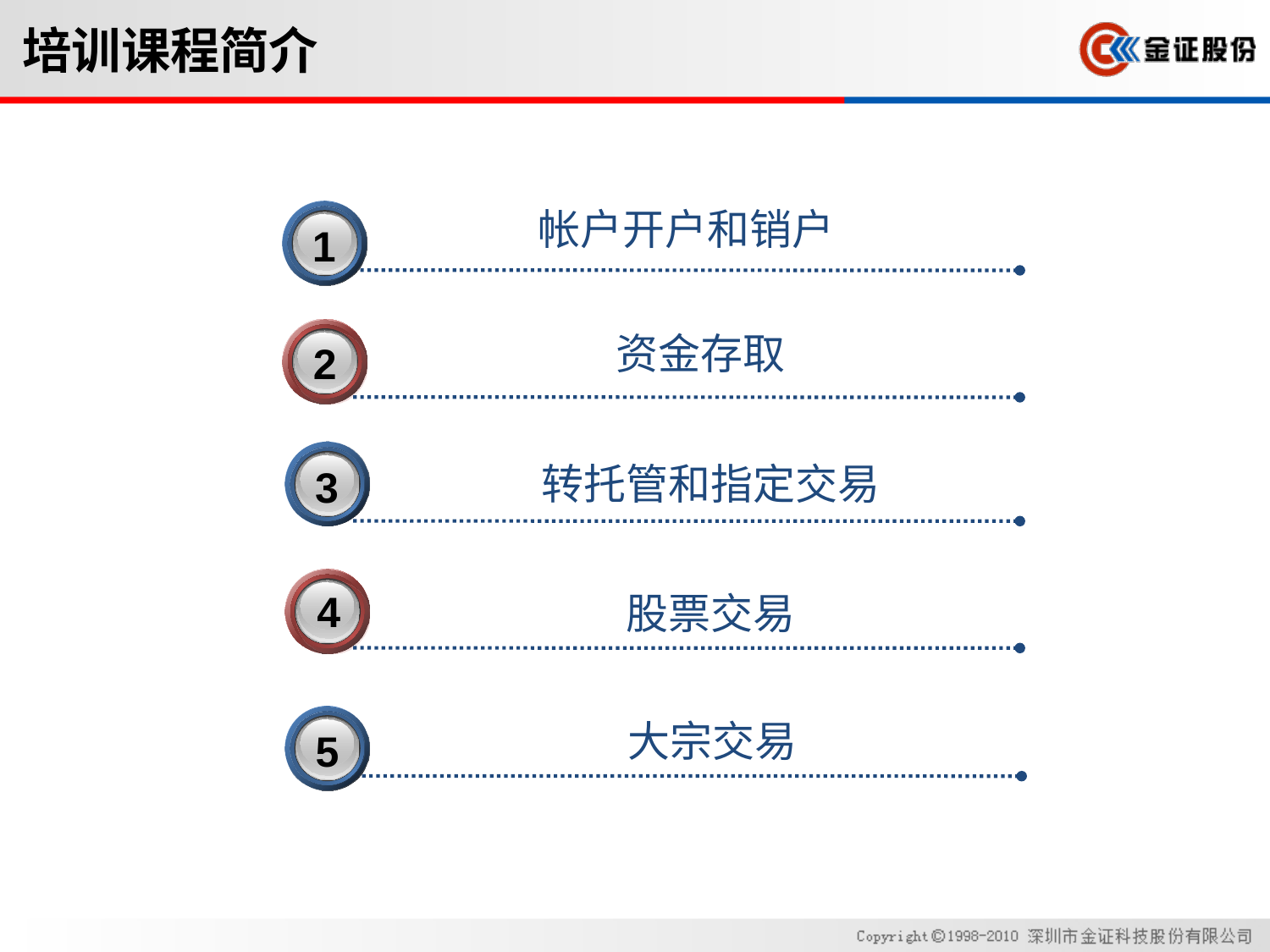

# 培训课程简介
帐户开户和销户

3

1

资金存取
2

3

转托管和指定交易
3

4
股票交易

3

大宗交易
5